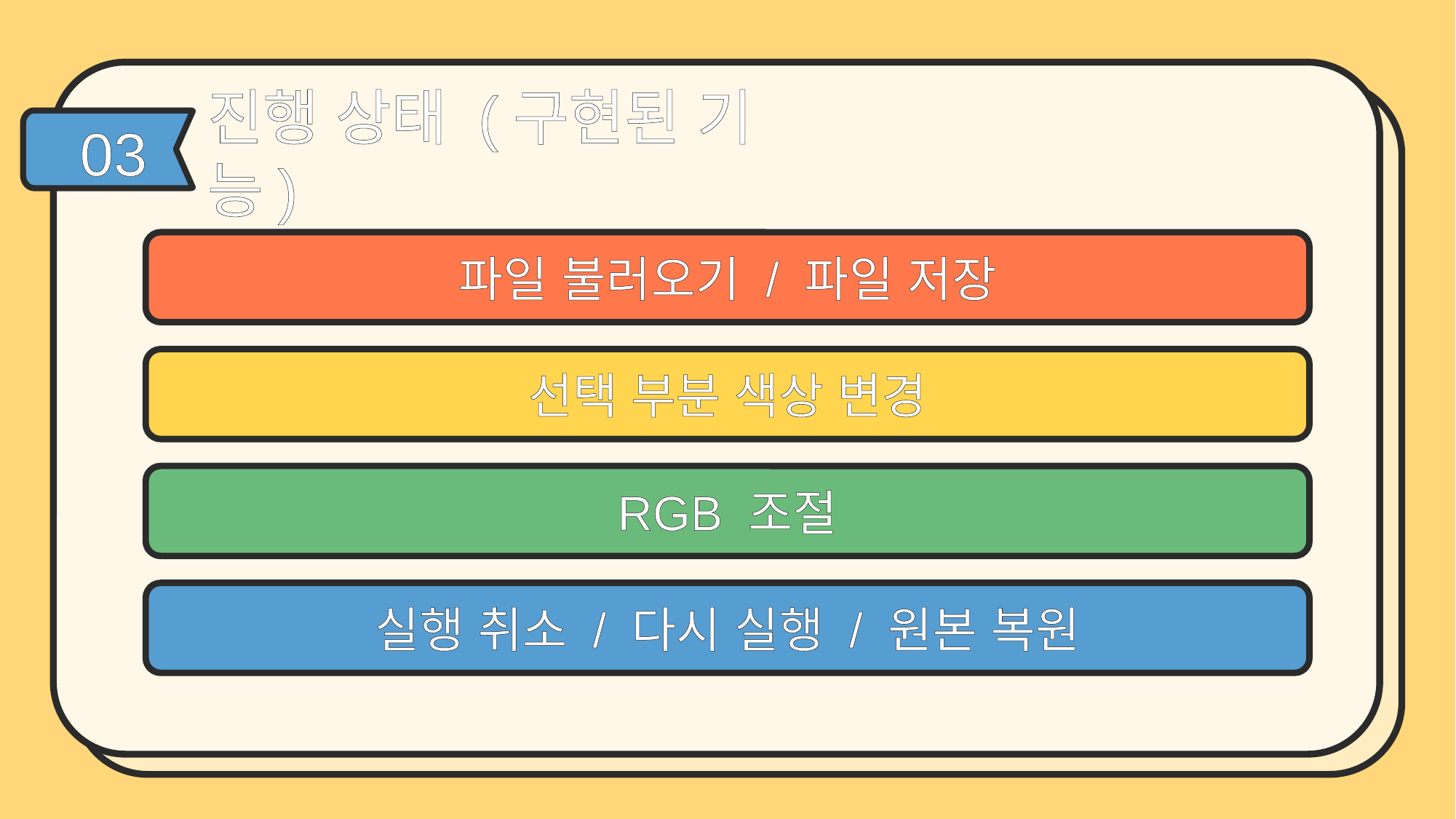

진행 상태 (구현된 기능)
03
파일 불러오기 / 파일 저장
선택 부분 색상 변경
RGB 조절
실행 취소 / 다시 실행 / 원본 복원